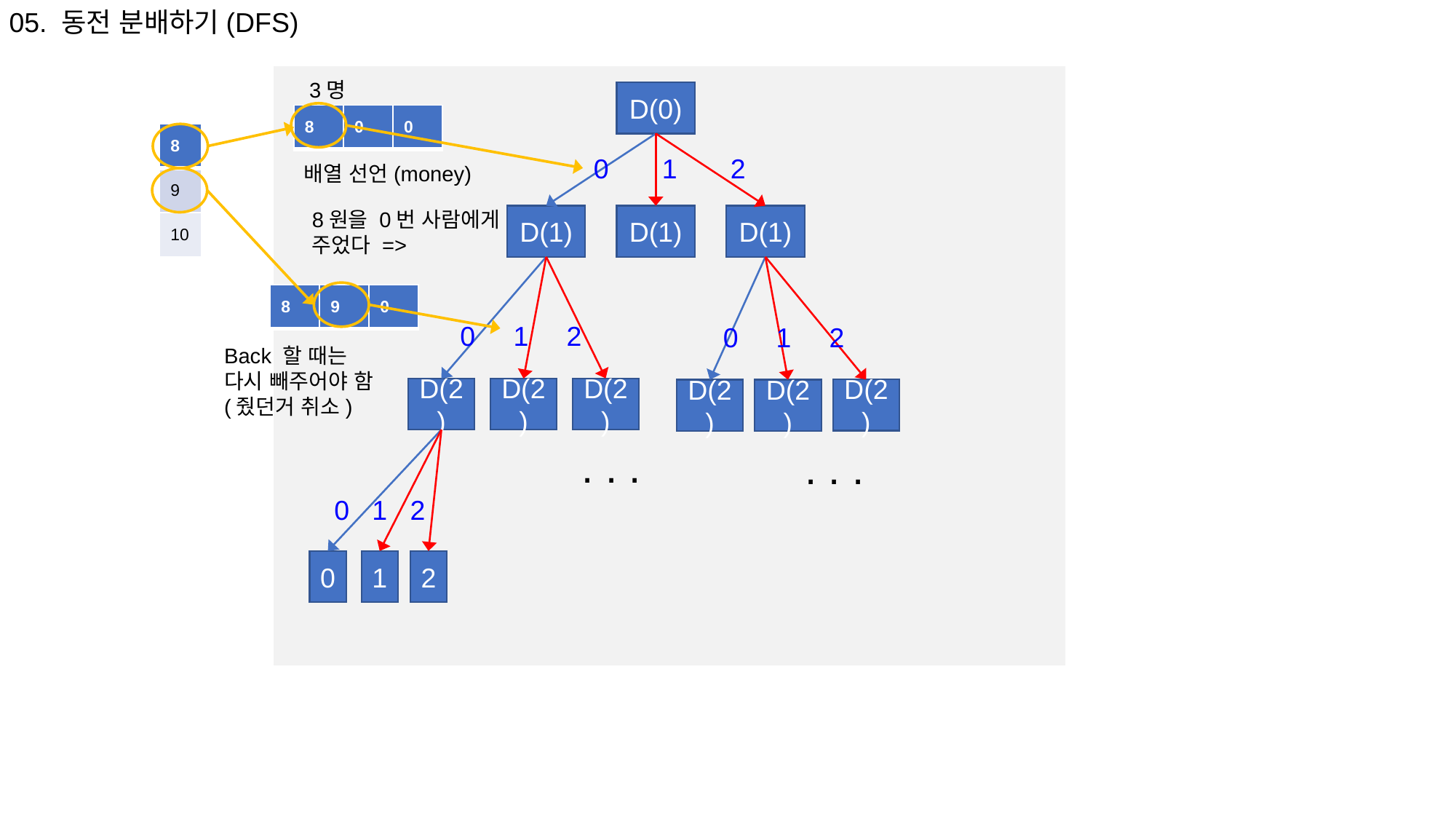

05. 동전 분배하기(DFS)

3명
D(0)

| 8 | 0 | 0 |
| --- | --- | --- |

| 8 |
| --- |
| 9 |
| 10 |
0       1       2
배열 선언(money)

8원을 0번 사람에게
주었다 =>
D(1)
D(1)
D(1)

| 8 | 9 | 0 |
| --- | --- | --- |
0     1     2
0     1     2
Back 할 때는
다시 빼주어야 함
(줬던거 취소)
D(2)
D(2)
D(2)
D(2)
D(2)
D(2)
. . .
. . .
0   1   2
0
1
2